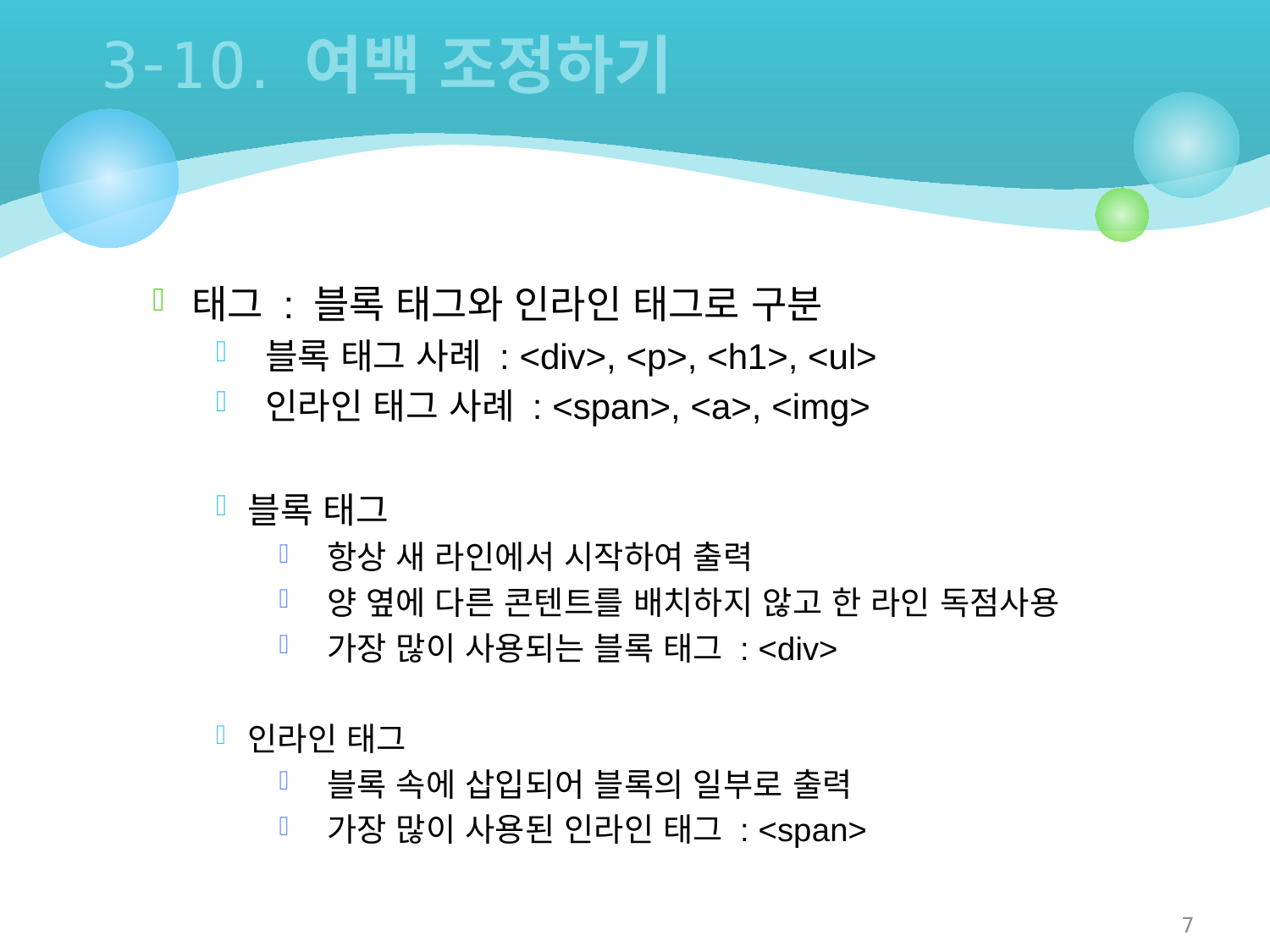

3-10. 여백 조정하기

태그 : 블록 태그와 인라인 태그로 구분
 블록 태그 사례 : <div>, <p>, <h1>, <ul>
 인라인 태그 사례 : <span>, <a>, <img>

블록 태그
 항상 새 라인에서 시작하여 출력
 양 옆에 다른 콘텐트를 배치하지 않고 한 라인 독점사용
 가장 많이 사용되는 블록 태그 : <div>

인라인 태그
 블록 속에 삽입되어 블록의 일부로 출력
 가장 많이 사용된 인라인 태그 : <span>

7